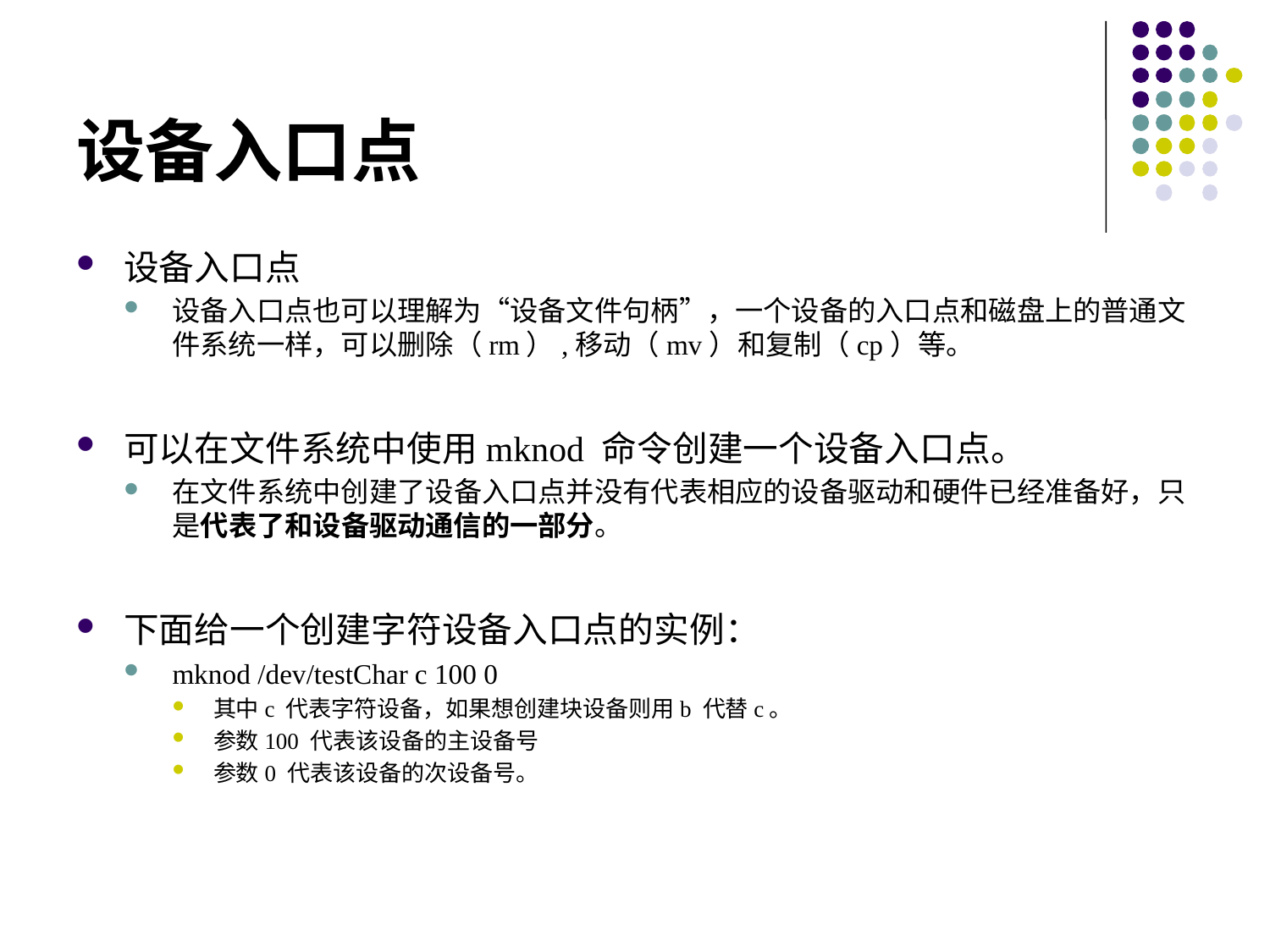

# 设备入口点
设备入口点
设备入口点也可以理解为“设备文件句柄”，一个设备的入口点和磁盘上的普通文件系统一样，可以删除（rm）,移动（mv）和复制（cp）等。

可以在文件系统中使用mknod 命令创建一个设备入口点。
在文件系统中创建了设备入口点并没有代表相应的设备驱动和硬件已经准备好，只是代表了和设备驱动通信的一部分。

下面给一个创建字符设备入口点的实例：
mknod /dev/testChar c 100 0
其中c 代表字符设备，如果想创建块设备则用b 代替c。
参数100 代表该设备的主设备号
参数0 代表该设备的次设备号。